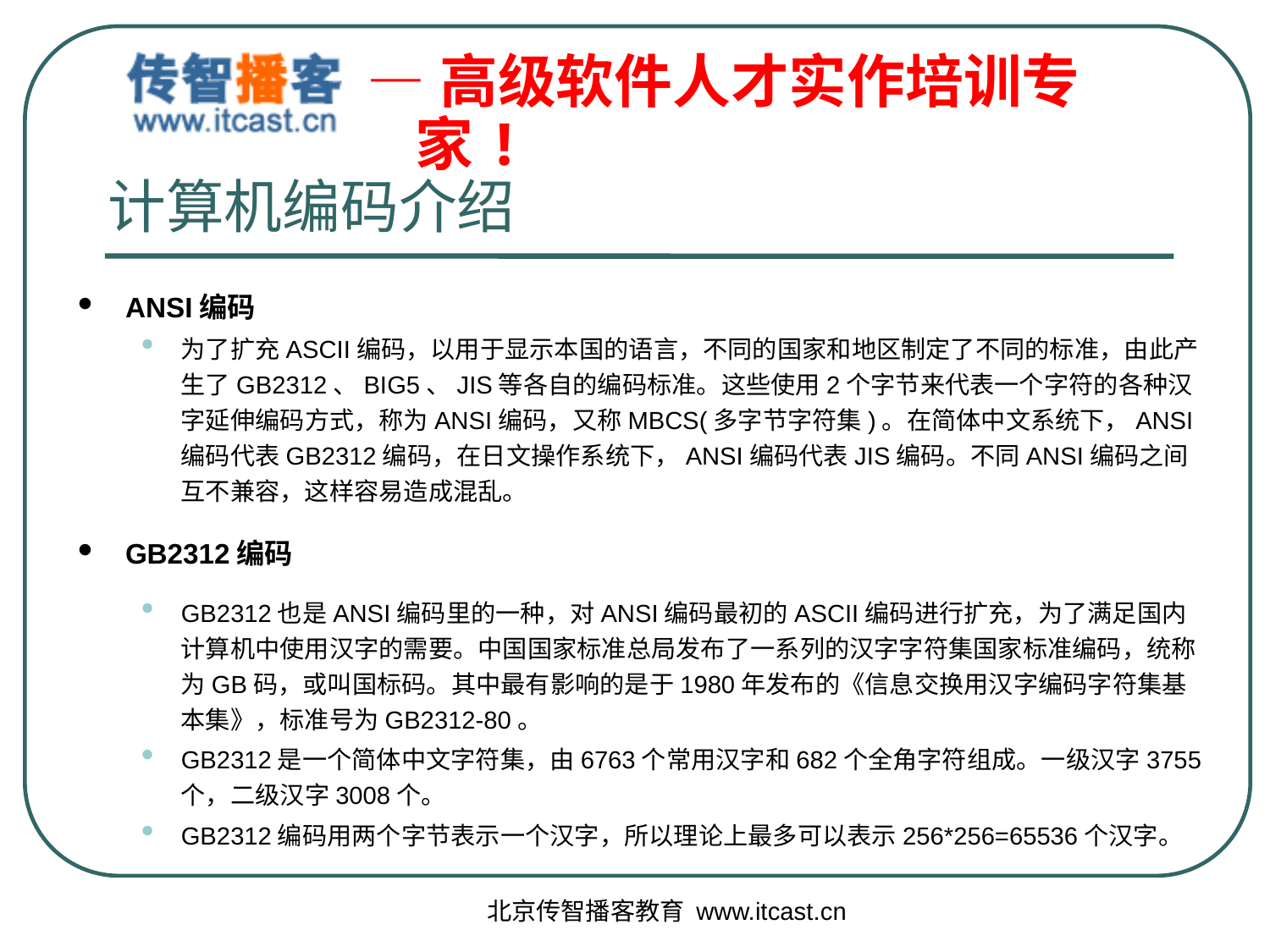

# 计算机编码介绍
ANSI编码
为了扩充ASCII编码，以用于显示本国的语言，不同的国家和地区制定了不同的标准，由此产生了GB2312、BIG5、JIS等各自的编码标准。这些使用2个字节来代表一个字符的各种汉字延伸编码方式，称为ANSI编码，又称MBCS(多字节字符集)。在简体中文系统下，ANSI编码代表GB2312编码，在日文操作系统下，ANSI编码代表JIS编码。不同ANSI编码之间互不兼容，这样容易造成混乱。
GB2312编码
GB2312也是ANSI编码里的一种，对ANSI编码最初的ASCII编码进行扩充，为了满足国内计算机中使用汉字的需要。中国国家标准总局发布了一系列的汉字字符集国家标准编码，统称为GB码，或叫国标码。其中最有影响的是于1980年发布的《信息交换用汉字编码字符集基本集》，标准号为GB2312-80。
GB2312是一个简体中文字符集，由6763个常用汉字和682个全角字符组成。一级汉字3755个，二级汉字3008个。
GB2312编码用两个字节表示一个汉字，所以理论上最多可以表示256*256=65536个汉字。